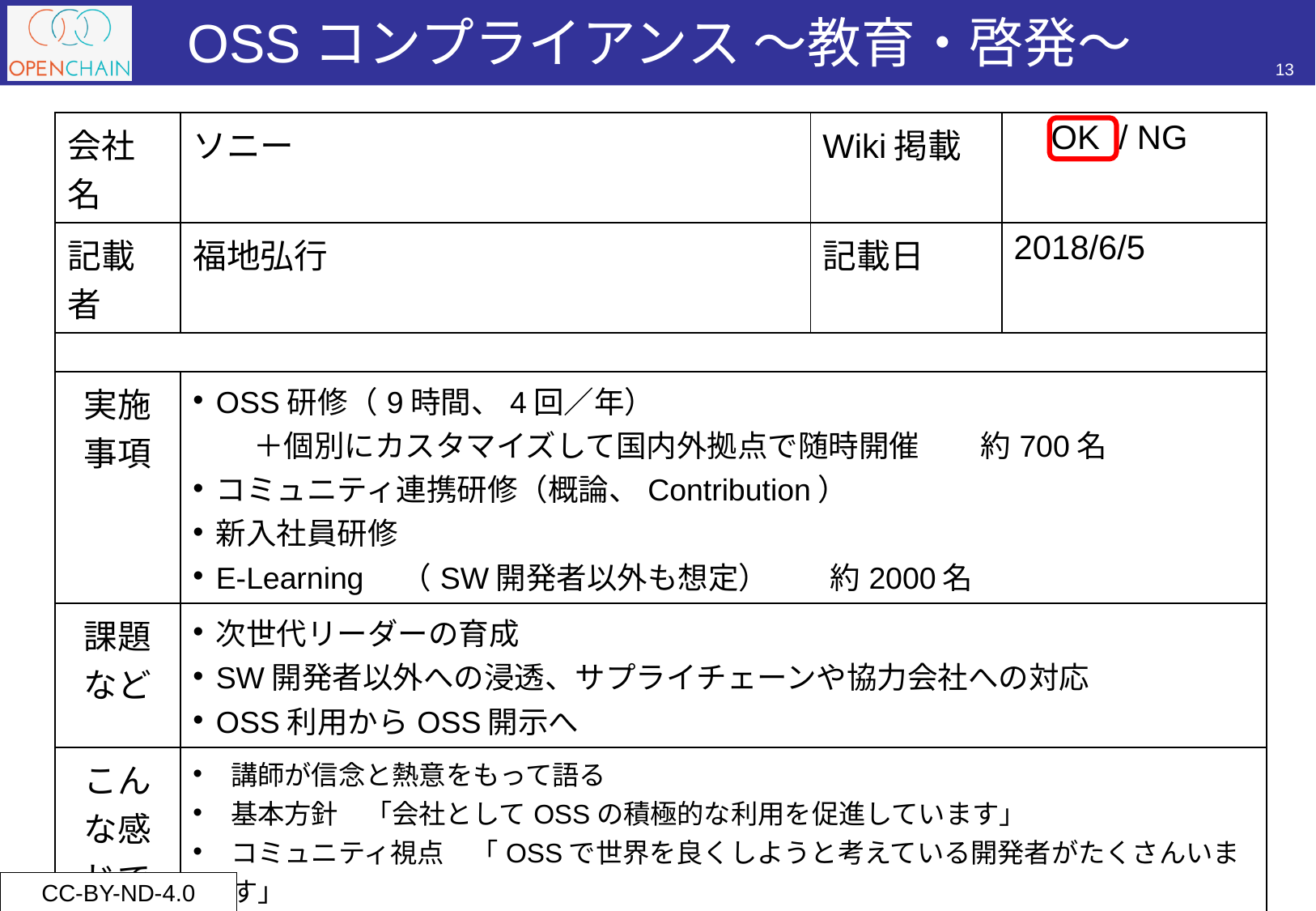

# OSSコンプライアンス ～教育・啓発～
13
| 会社名 | ソニー | Wiki掲載 | OK / NG |
| --- | --- | --- | --- |
| 記載者 | 福地弘行 | 記載日 | 2018/6/5 |
|  |  |  |  |
| 実施 事項 | OSS研修（9時間、4回／年） 　　＋個別にカスタマイズして国内外拠点で随時開催　　約700名 コミュニティ連携研修（概論、Contribution） 新入社員研修 E-Learning　（SW開発者以外も想定）　　約2000名 |  |  |
| 課題 など | 次世代リーダーの育成 SW開発者以外への浸透、サプライチェーンや協力会社への対応 OSS利用からOSS開示へ |  |  |
| こんな感じで話すことがあります | 講師が信念と熱意をもって語る 基本方針　「会社としてOSSの積極的な利用を促進しています」　 コミュニティ視点　「OSSで世界を良くしようと考えている開発者がたくさんいます」 OSSライセンスが作られた背景や開発者の意図を理解してもらう 頒布というタイミングの重要性を認識してもらう 開発以外の担当が登場するユースケースをクイズ形式で提示　（当事者意識を持ってもらう） 実際にコミュニティとの間で経験したエピソードを話すことで、OSSをリアルに感じてもらう OSS開示事例をパターンに分けて複数紹介 Maintainerにコミュニティで行われている実際の開発活動を紹介してもらう |  |  |

CC-BY-ND-4.0